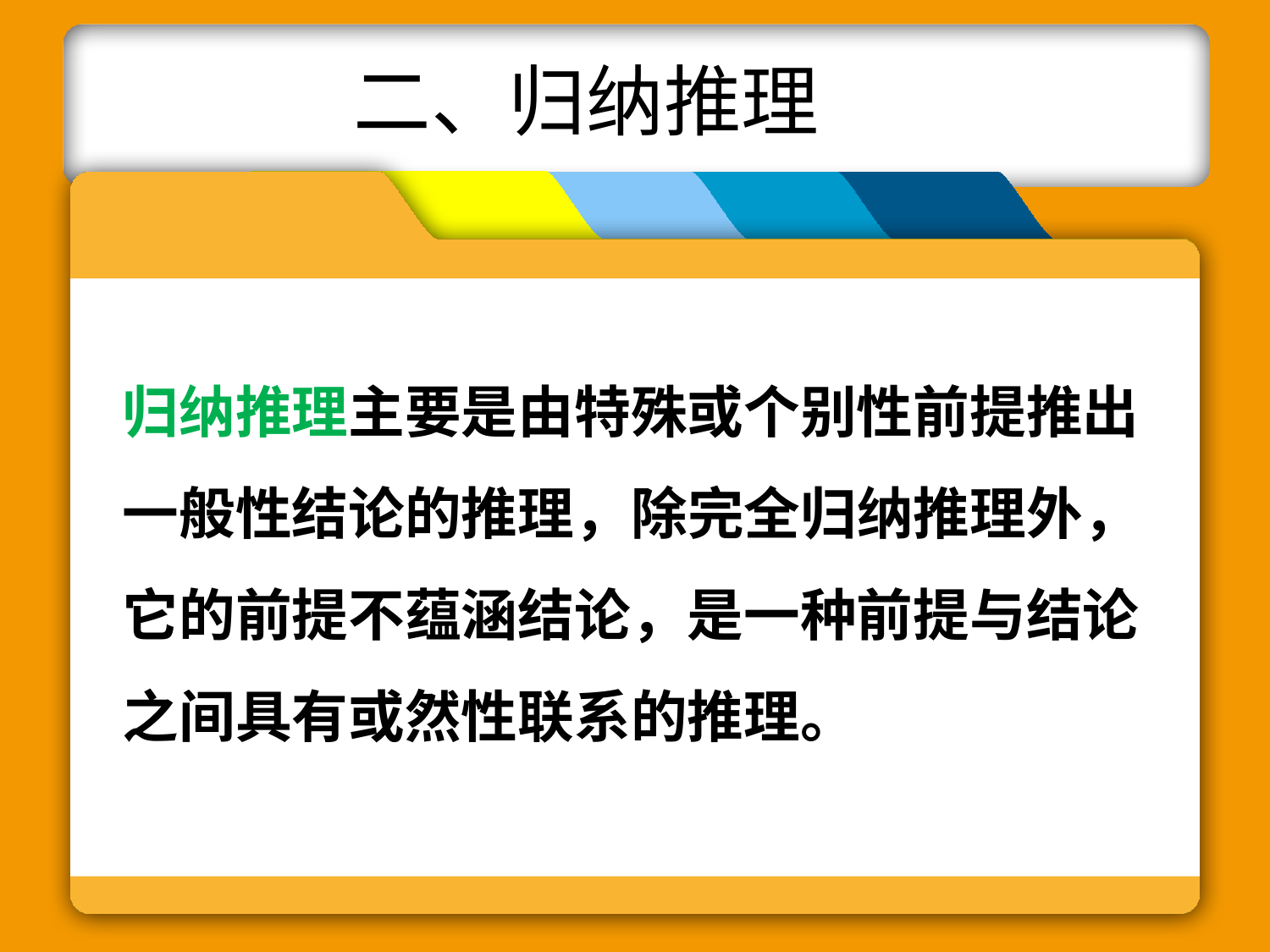

# 二、归纳推理
归纳推理主要是由特殊或个别性前提推出一般性结论的推理，除完全归纳推理外，它的前提不蕴涵结论，是一种前提与结论之间具有或然性联系的推理。